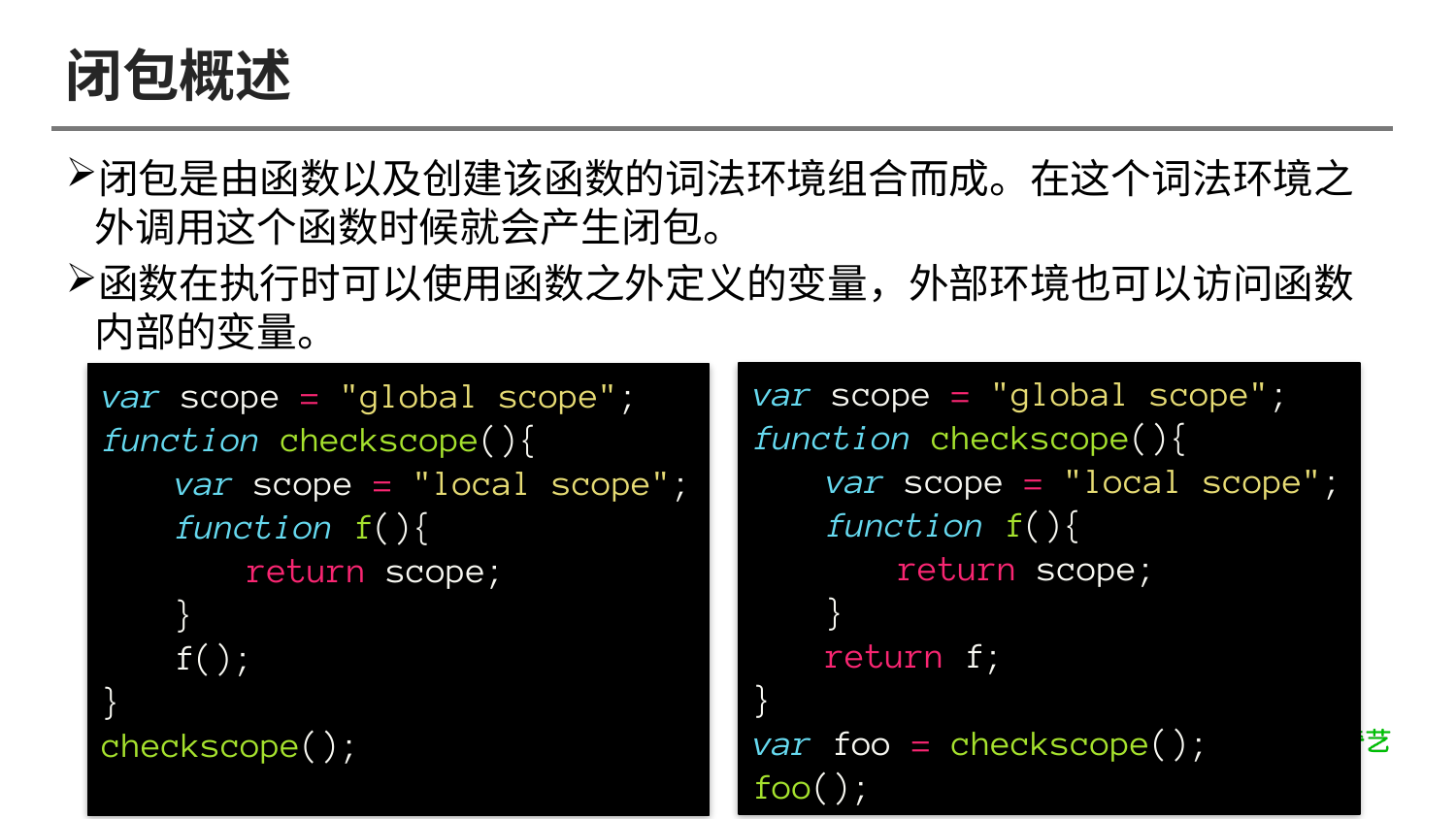

# 闭包概述
闭包是由函数以及创建该函数的词法环境组合而成。在这个词法环境之外调用这个函数时候就会产生闭包。
函数在执行时可以使用函数之外定义的变量，外部环境也可以访问函数内部的变量。

var scope = "global scope";
function checkscope(){
var scope = "local scope";
function f(){
return scope;
}
return f;
}
var foo = checkscope();
foo();
var scope = "global scope";
function checkscope(){
var scope = "local scope";
function f(){
return scope;
}
f();
}
checkscope();